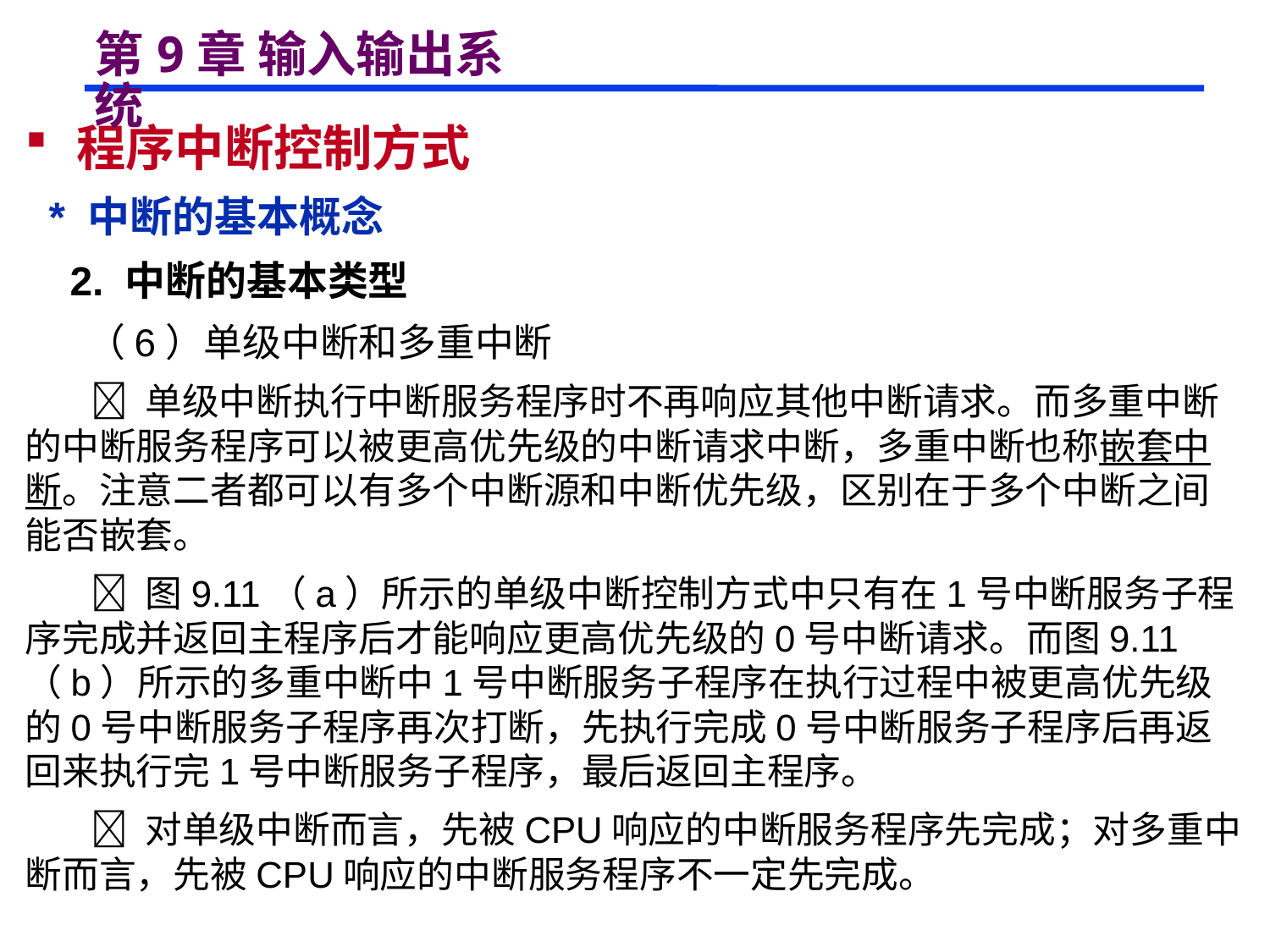

# 第9章 输入输出系统
 程序中断控制方式
  * 中断的基本概念
    2. 中断的基本类型
      （6）单级中断和多重中断
        ♦ 单级中断执行中断服务程序时不再响应其他中断请求。而多重中断的中断服务程序可以被更高优先级的中断请求中断，多重中断也称嵌套中断。注意二者都可以有多个中断源和中断优先级，区别在于多个中断之间能否嵌套。
        ♦ 图9.11（a）所示的单级中断控制方式中只有在1号中断服务子程序完成并返回主程序后才能响应更高优先级的0号中断请求。而图9.11（b）所示的多重中断中1号中断服务子程序在执行过程中被更高优先级的0号中断服务子程序再次打断，先执行完成0号中断服务子程序后再返回来执行完1号中断服务子程序，最后返回主程序。
        ♦ 对单级中断而言，先被CPU响应的中断服务程序先完成；对多重中断而言，先被CPU响应的中断服务程序不一定先完成。